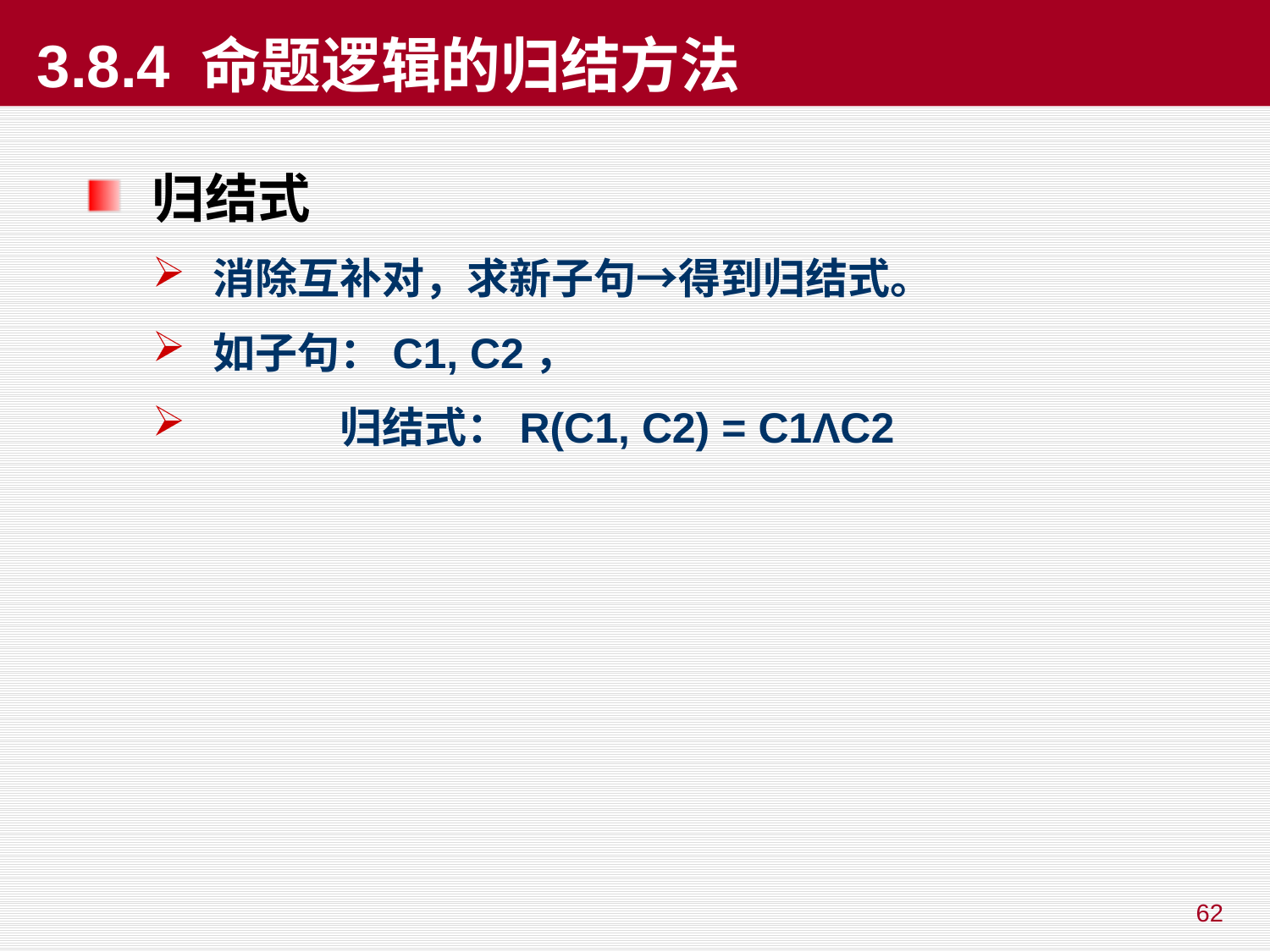

# 3.8.4 命题逻辑的归结方法
归结式
消除互补对，求新子句→得到归结式。
如子句：C1, C2，
	归结式：R(C1, C2) = C1ΛC2

62